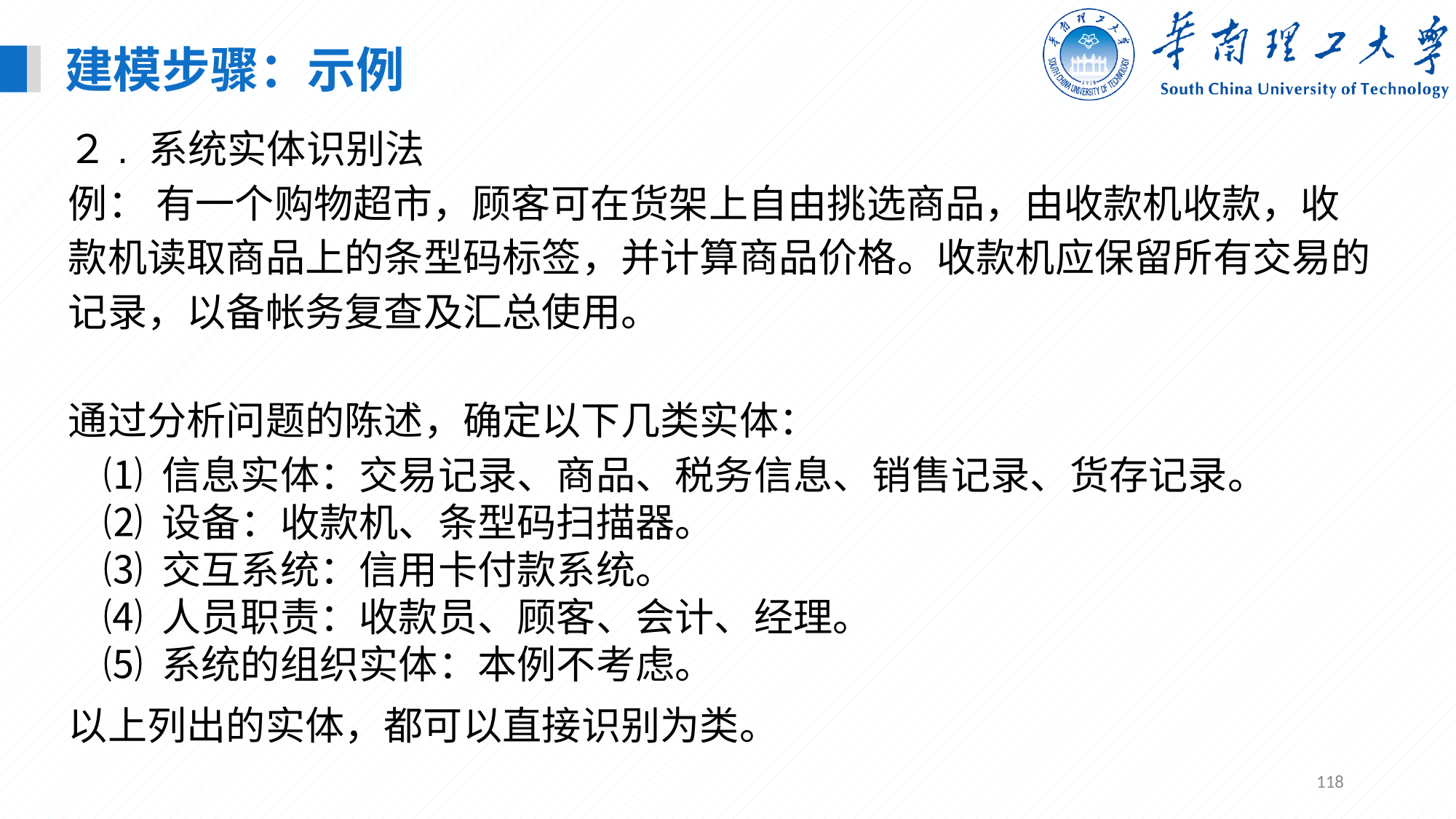

建模步骤：示例
２. 系统实体识别法
例： 有一个购物超市，顾客可在货架上自由挑选商品，由收款机收款，收款机读取商品上的条型码标签，并计算商品价格。收款机应保留所有交易的记录，以备帐务复查及汇总使用。

通过分析问题的陈述，确定以下几类实体：
    ⑴ 信息实体：交易记录、商品、税务信息、销售记录、货存记录。
    ⑵ 设备：收款机、条型码扫描器。
    ⑶ 交互系统：信用卡付款系统。
    ⑷ 人员职责：收款员、顾客、会计、经理。
    ⑸ 系统的组织实体：本例不考虑。
以上列出的实体，都可以直接识别为类。
118